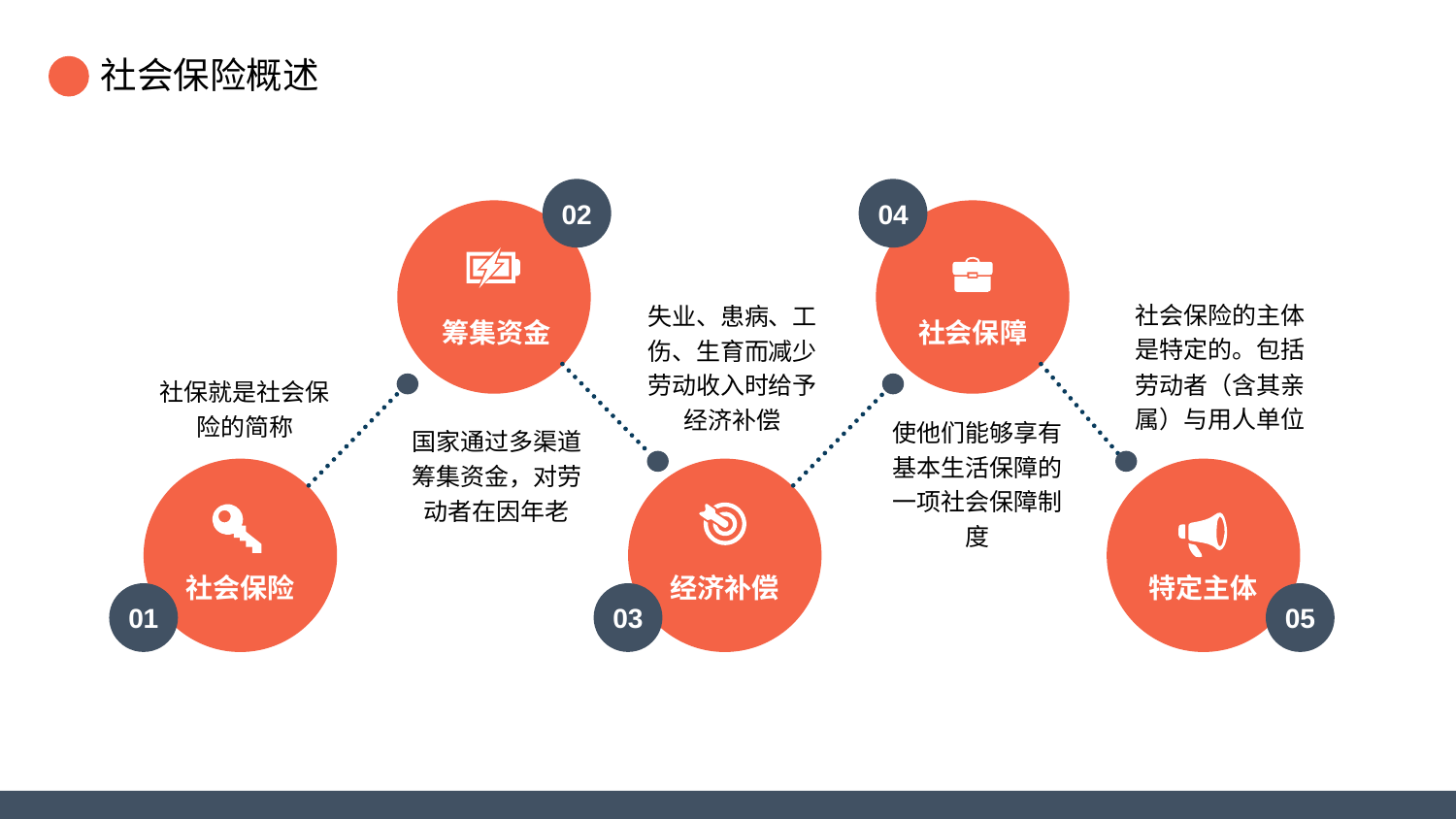

02
04

筹集资金
社会保障

社会保险
经济补偿
特定主体
01
03
05
社会保险的主体是特定的。包括劳动者（含其亲属）与用人单位
失业、患病、工伤、生育而减少劳动收入时给予经济补偿
社保就是社会保险的简称
使他们能够享有
基本生活保障的一项社会保障制度
国家通过多渠道筹集资金，对劳动者在因年老